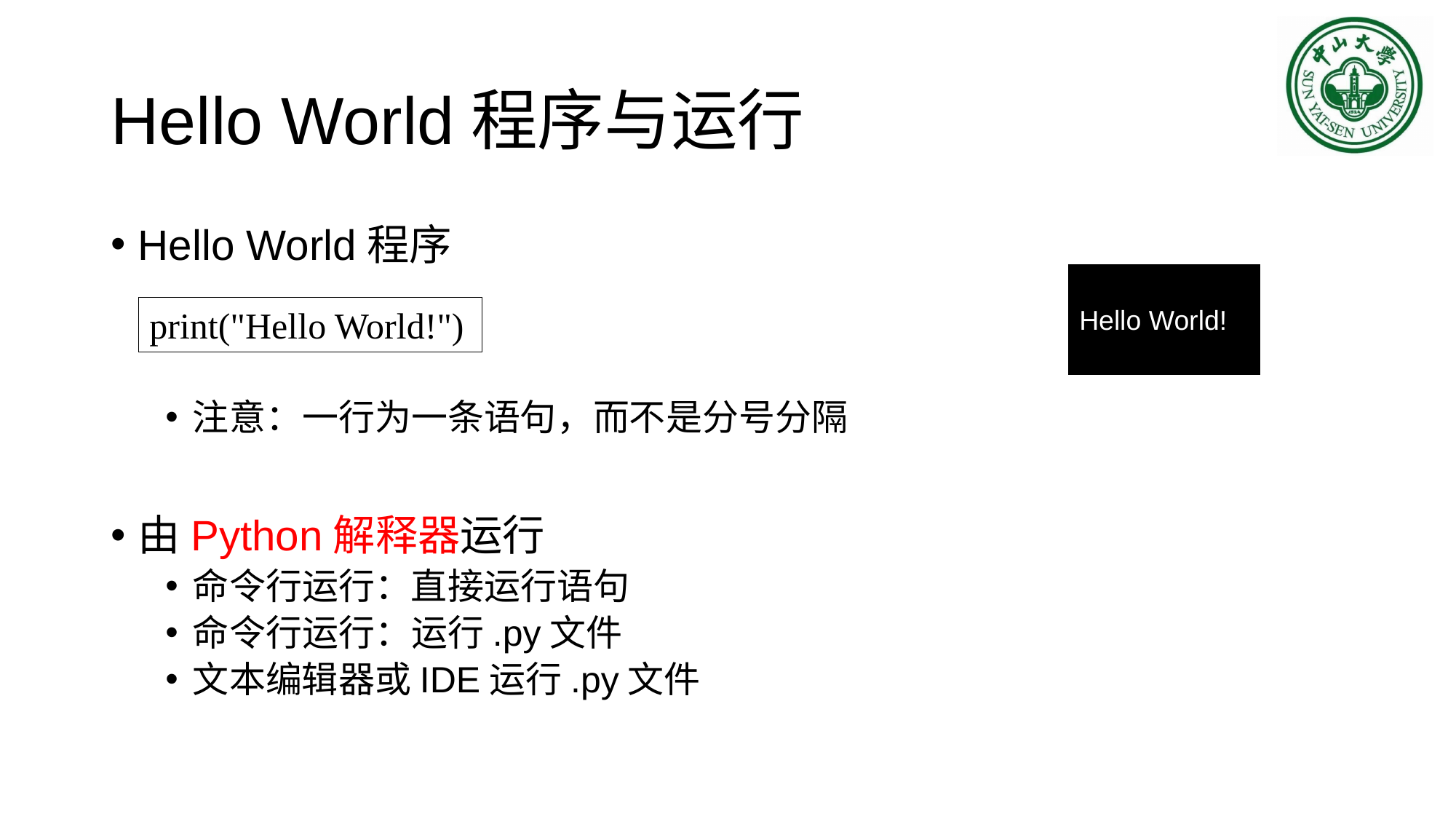

# Hello World程序与运行
Hello World程序

注意：一行为一条语句，而不是分号分隔

由Python解释器运行
命令行运行：直接运行语句
命令行运行：运行.py文件
文本编辑器或IDE运行.py文件
Hello World!
print("Hello World!")